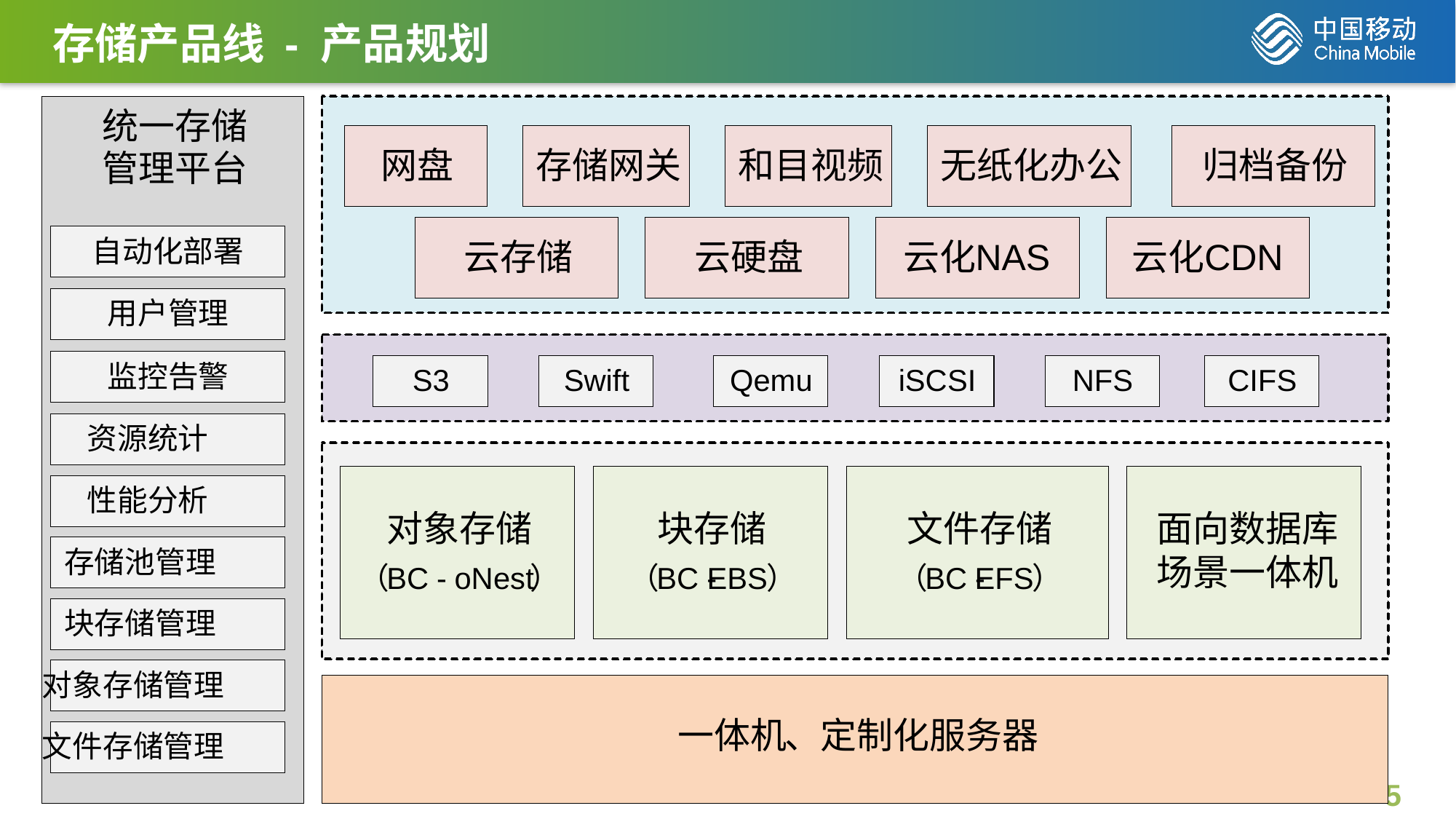

存储产品线 - 产品规划

统一存储

网盘
存储网关
和目视频
无纸化办公
归档备份
管理平台

自动化部署
云存储
云硬盘
云化
NAS
云化
CDN

用户管理

监控告警
S3
Swift
Qemu
iSCSI
NFS
CIFS

资源统计

性能分析
对象存储
块存储
文件存储
面向数据库
场景一体机

存储池管理
（
BC
-
oNest
）
（
BC
-
EBS
）
（
BC
-
EFS
）

块存储管理

对象存储管理

一体机
、
定制化服务器

文件存储管理